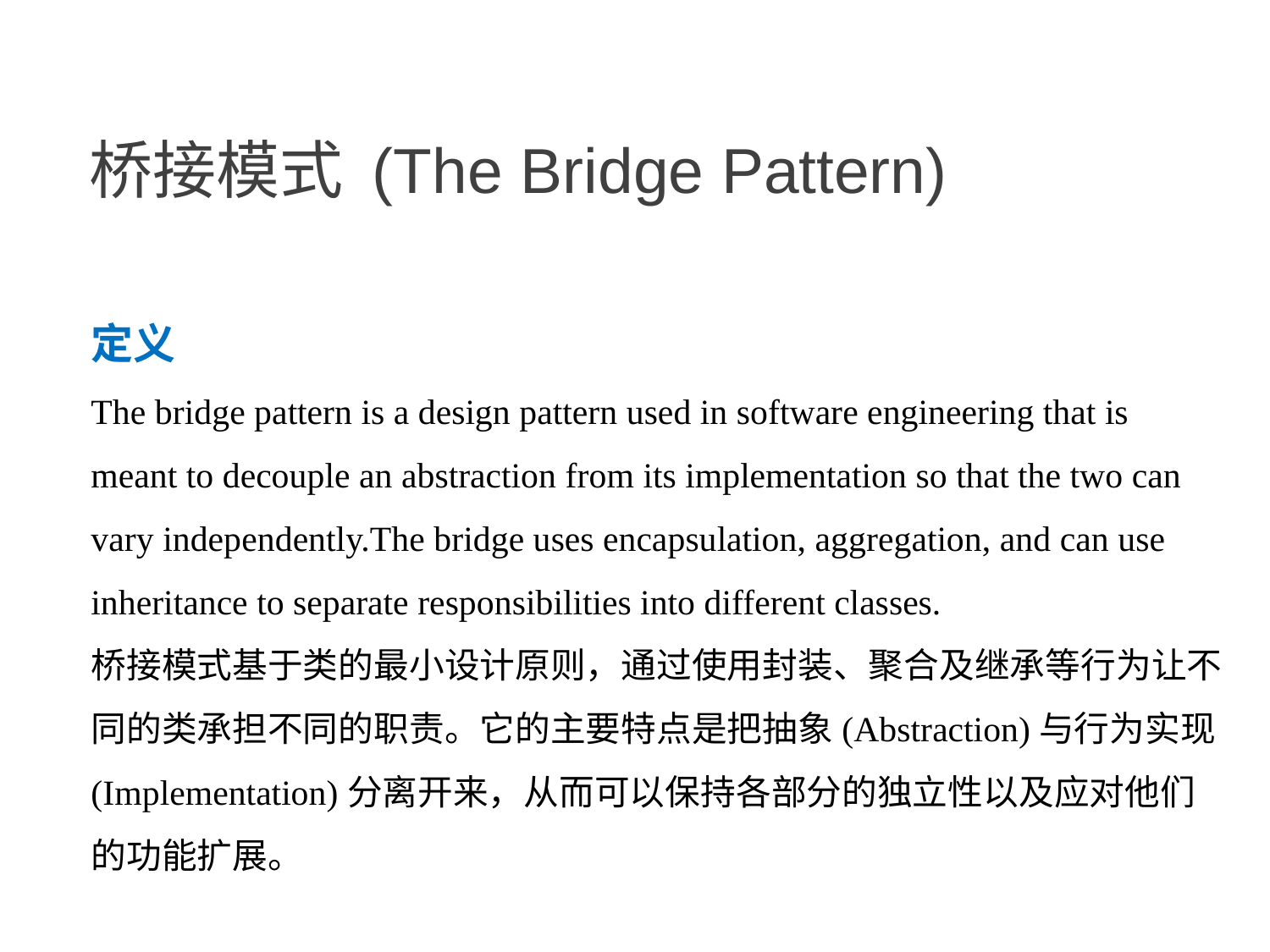

桥接模式 (The Bridge Pattern)
定义
The bridge pattern is a design pattern used in software engineering that is meant to decouple an abstraction from its implementation so that the two can vary independently.The bridge uses encapsulation, aggregation, and can use inheritance to separate responsibilities into different classes.
桥接模式基于类的最小设计原则，通过使用封装、聚合及继承等行为让不同的类承担不同的职责。它的主要特点是把抽象(Abstraction)与行为实现(Implementation)分离开来，从而可以保持各部分的独立性以及应对他们的功能扩展。